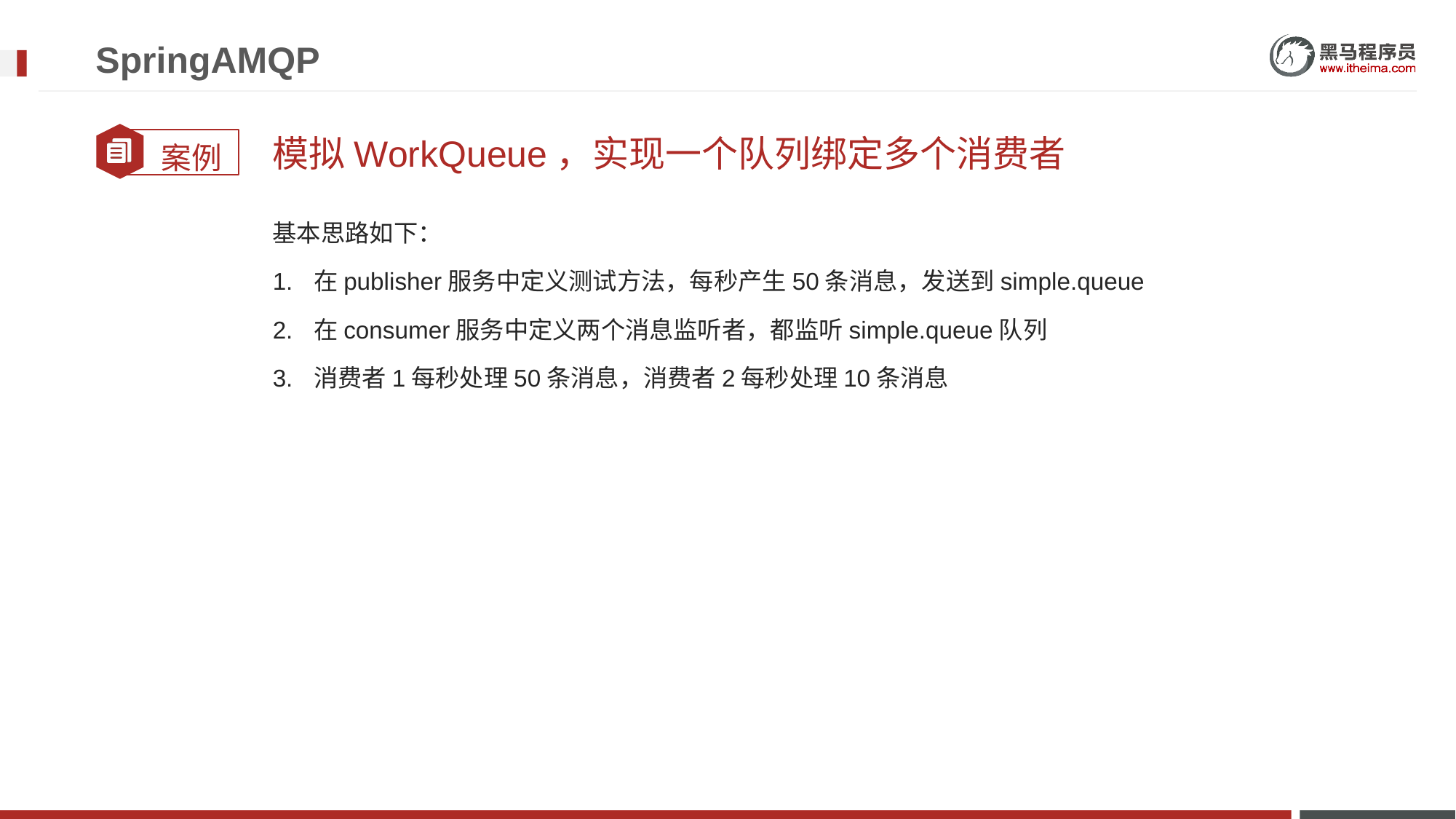

# SpringAMQP
模拟WorkQueue，实现一个队列绑定多个消费者
基本思路如下：
在publisher服务中定义测试方法，每秒产生50条消息，发送到simple.queue
在consumer服务中定义两个消息监听者，都监听simple.queue队列
消费者1每秒处理50条消息，消费者2每秒处理10条消息